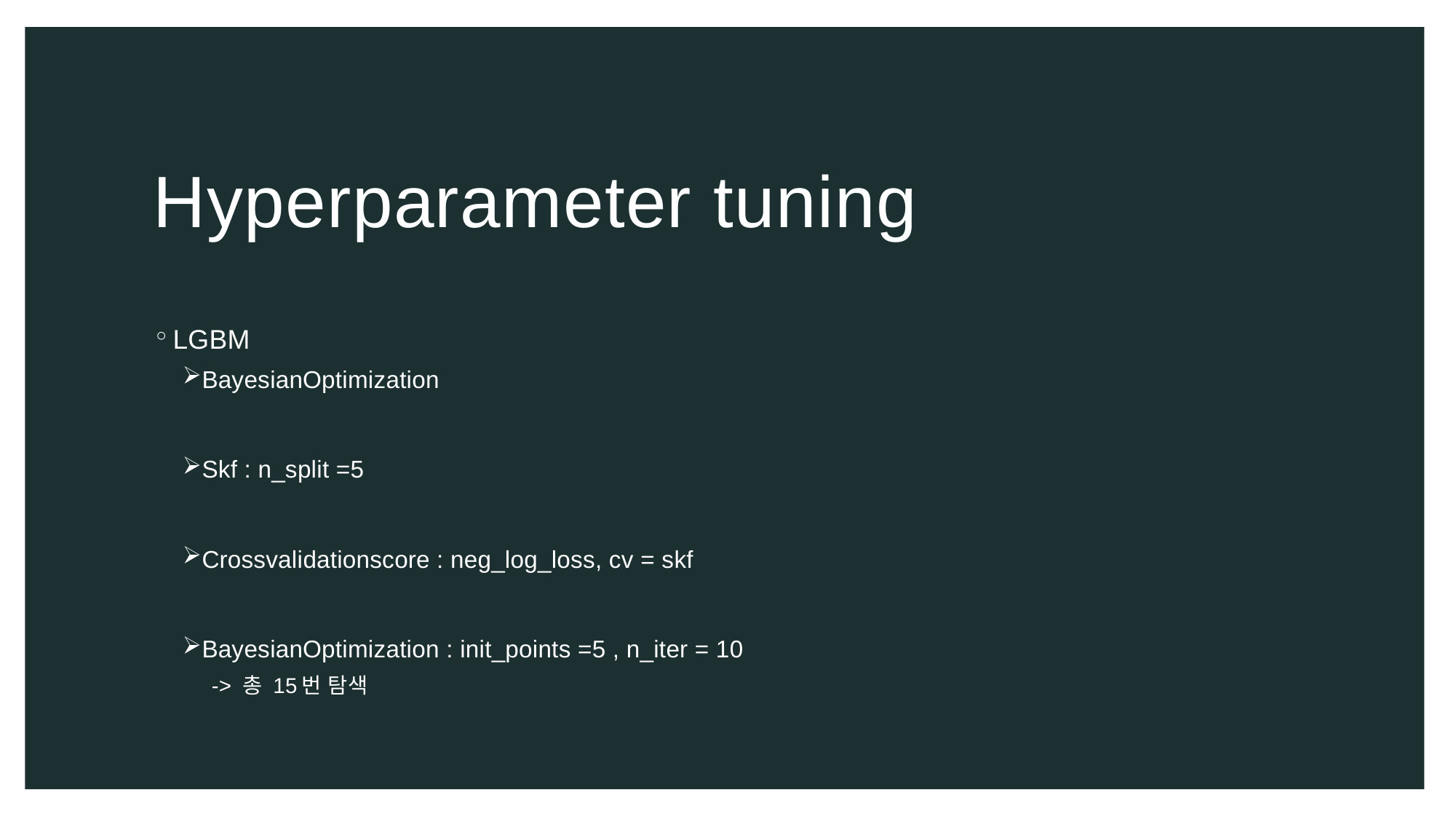

# Hyperparameter tuning
LGBM
BayesianOptimization

Skf : n_split =5

Crossvalidationscore : neg_log_loss, cv = skf

BayesianOptimization : init_points =5 , n_iter = 10
-> 총 15번 탐색